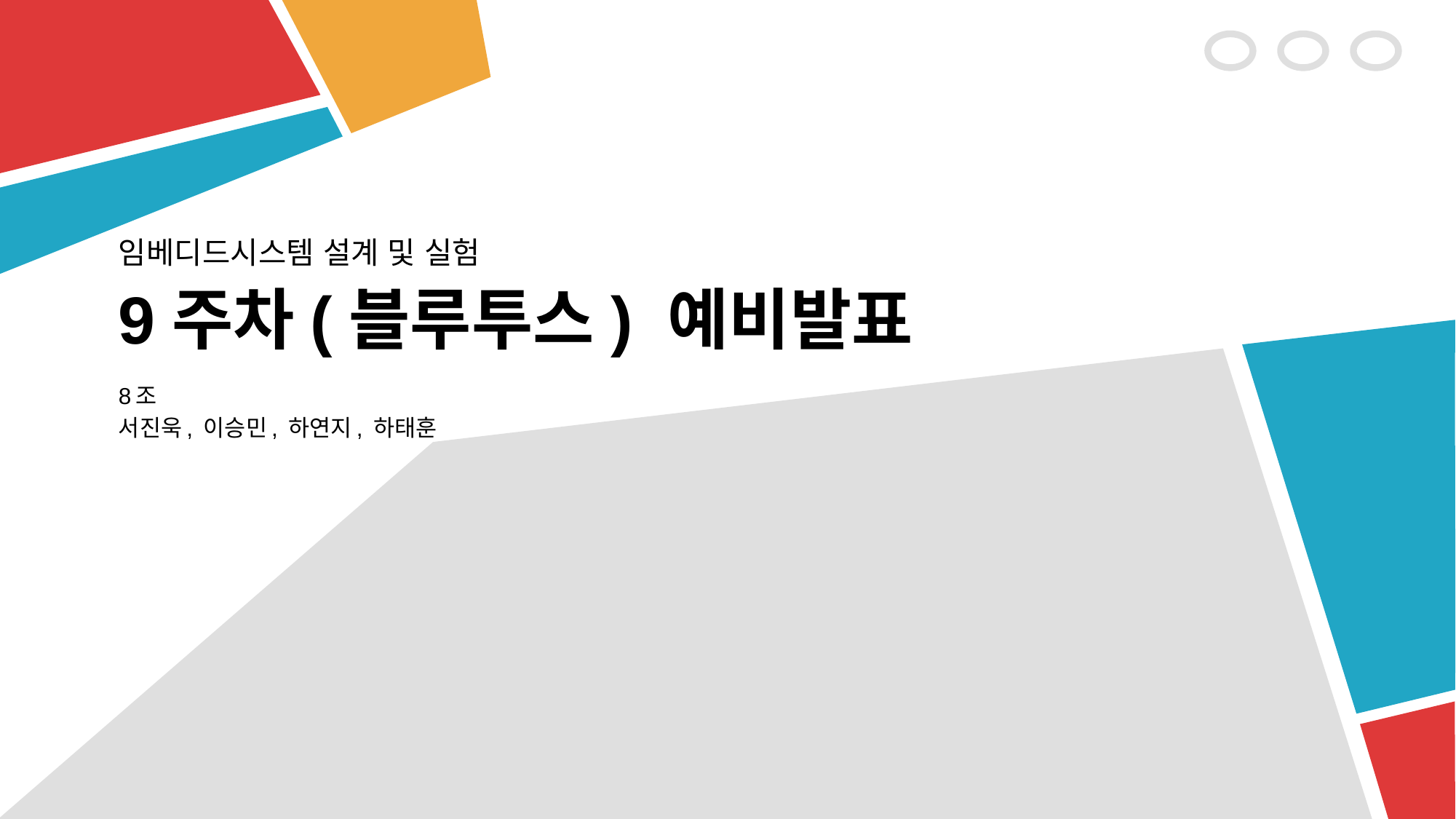

임베디드시스템 설계 및 실험
# 9주차(블루투스) 예비발표
8조
서진욱, 이승민, 하연지, 하태훈